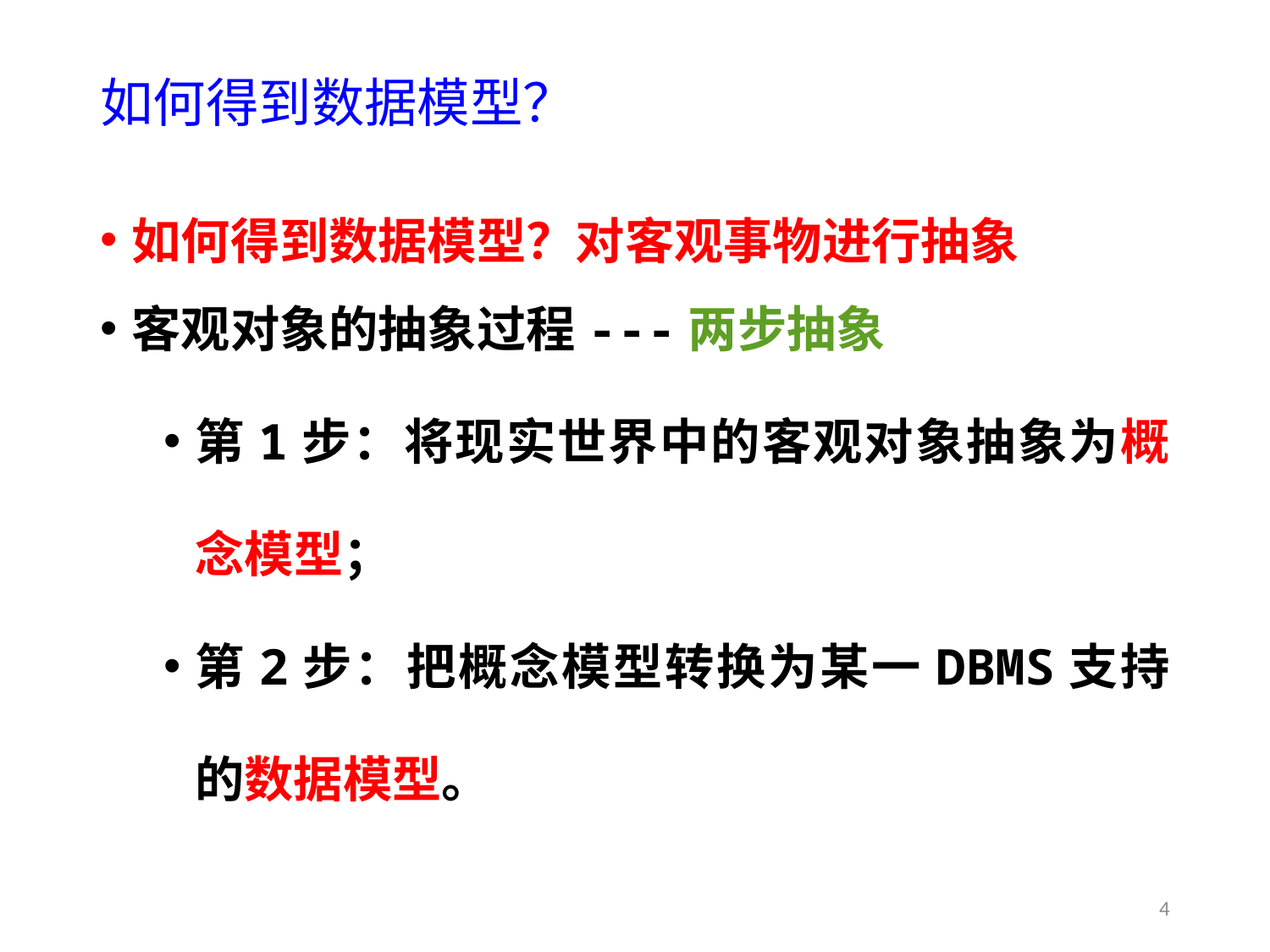

# 如何得到数据模型？
如何得到数据模型？对客观事物进行抽象
客观对象的抽象过程---两步抽象
第1步：将现实世界中的客观对象抽象为概念模型；
第2步：把概念模型转换为某一DBMS支持的数据模型。
4